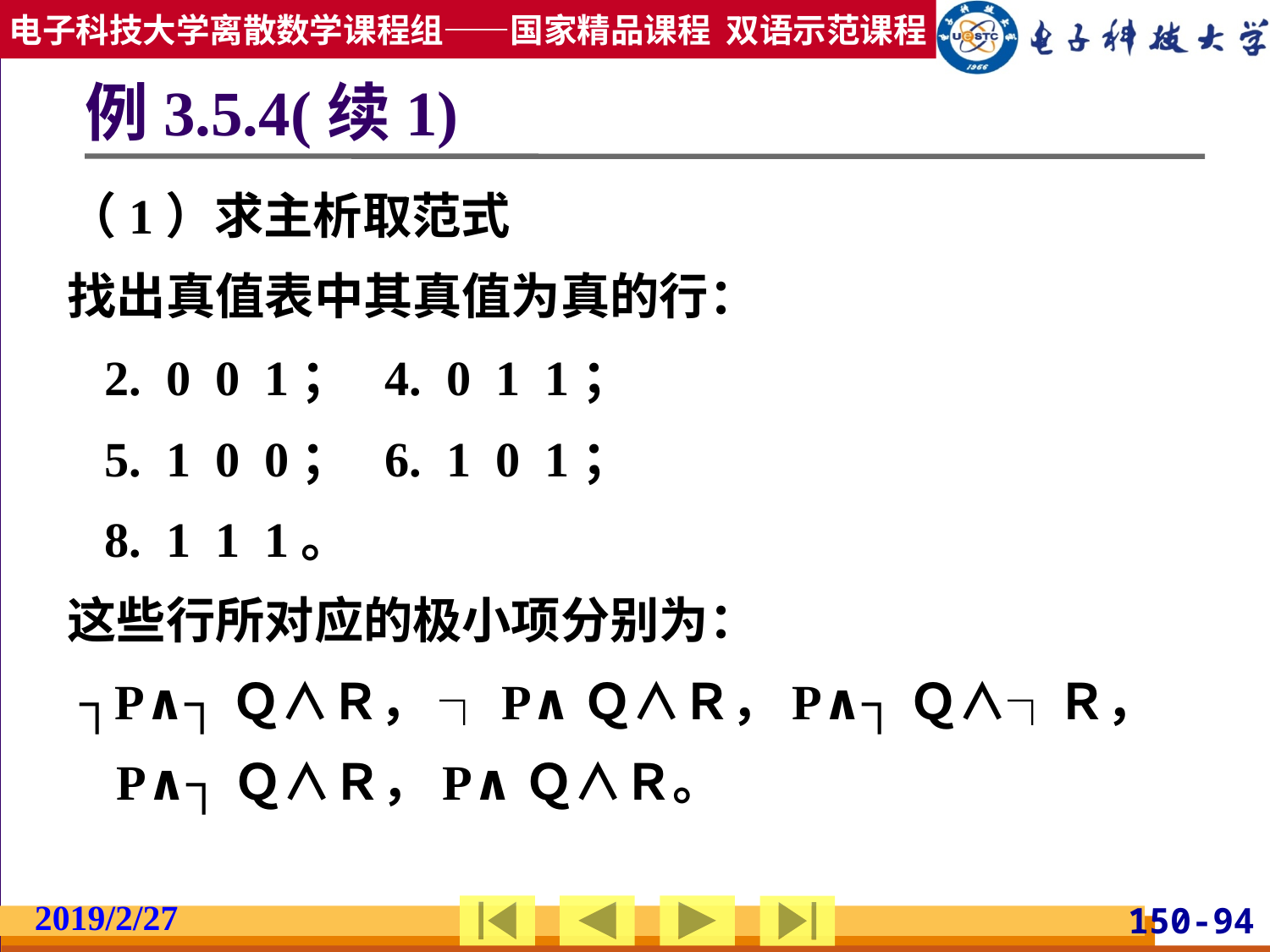

# 例3.5.4(续1)
（1）求主析取范式
找出真值表中其真值为真的行：
   2.  0  0  1；  4.  0  1  1；
   5.  1  0  0；  6.  1  0  1；
   8.  1  1  1。
这些行所对应的极小项分别为：
 ┐P∧┐Ｑ∧Ｒ， ┐P∧Ｑ∧Ｒ，P∧┐Ｑ∧┐Ｒ，
    P∧┐Ｑ∧Ｒ，P∧Ｑ∧Ｒ。
2019/2/27